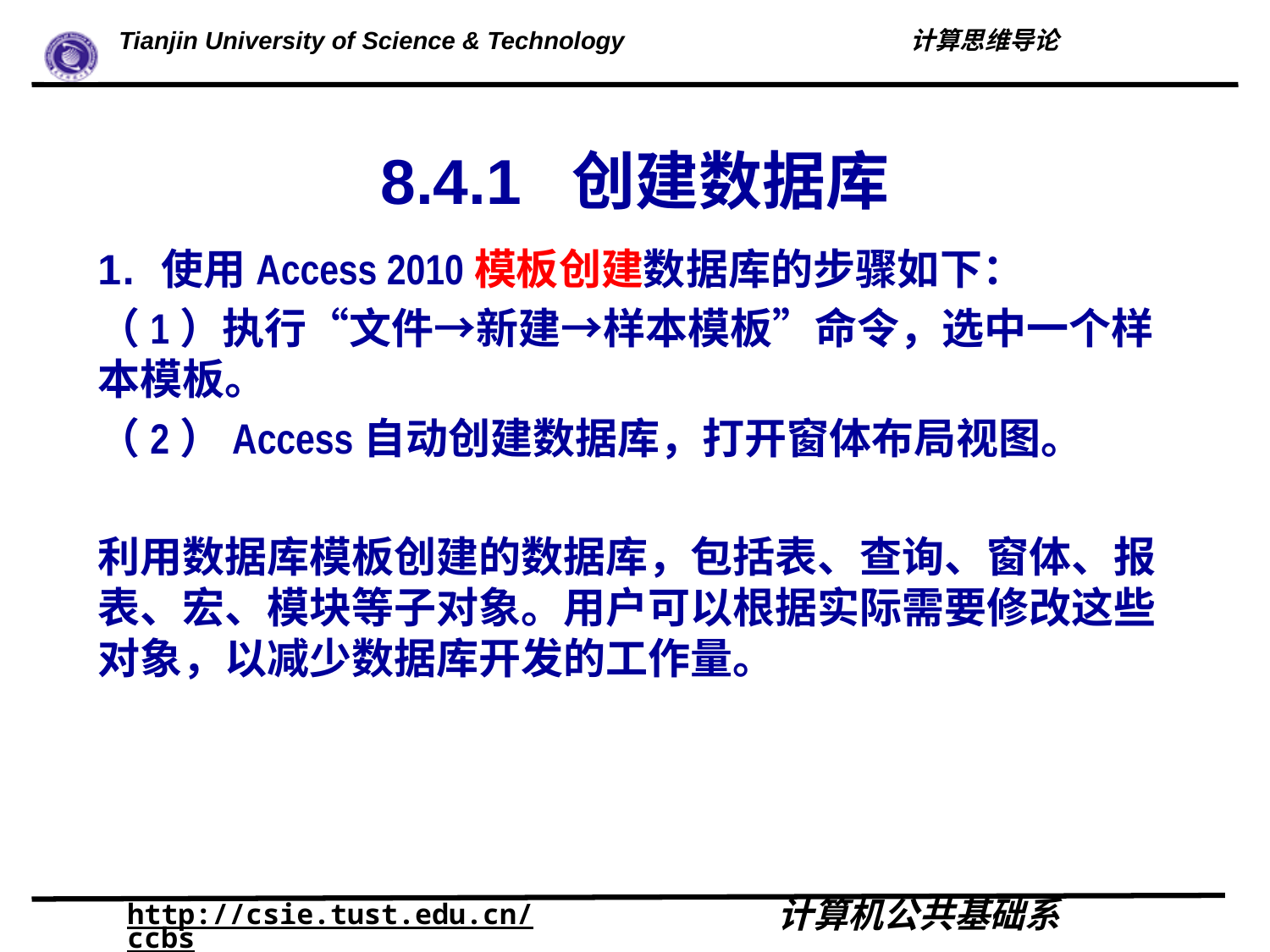

# 8.4.1  创建数据库
使用Access 2010模板创建数据库的步骤如下：
（1）执行“文件→新建→样本模板”命令，选中一个样本模板。
（2）Access自动创建数据库，打开窗体布局视图。

利用数据库模板创建的数据库，包括表、查询、窗体、报表、宏、模块等子对象。用户可以根据实际需要修改这些对象，以减少数据库开发的工作量。